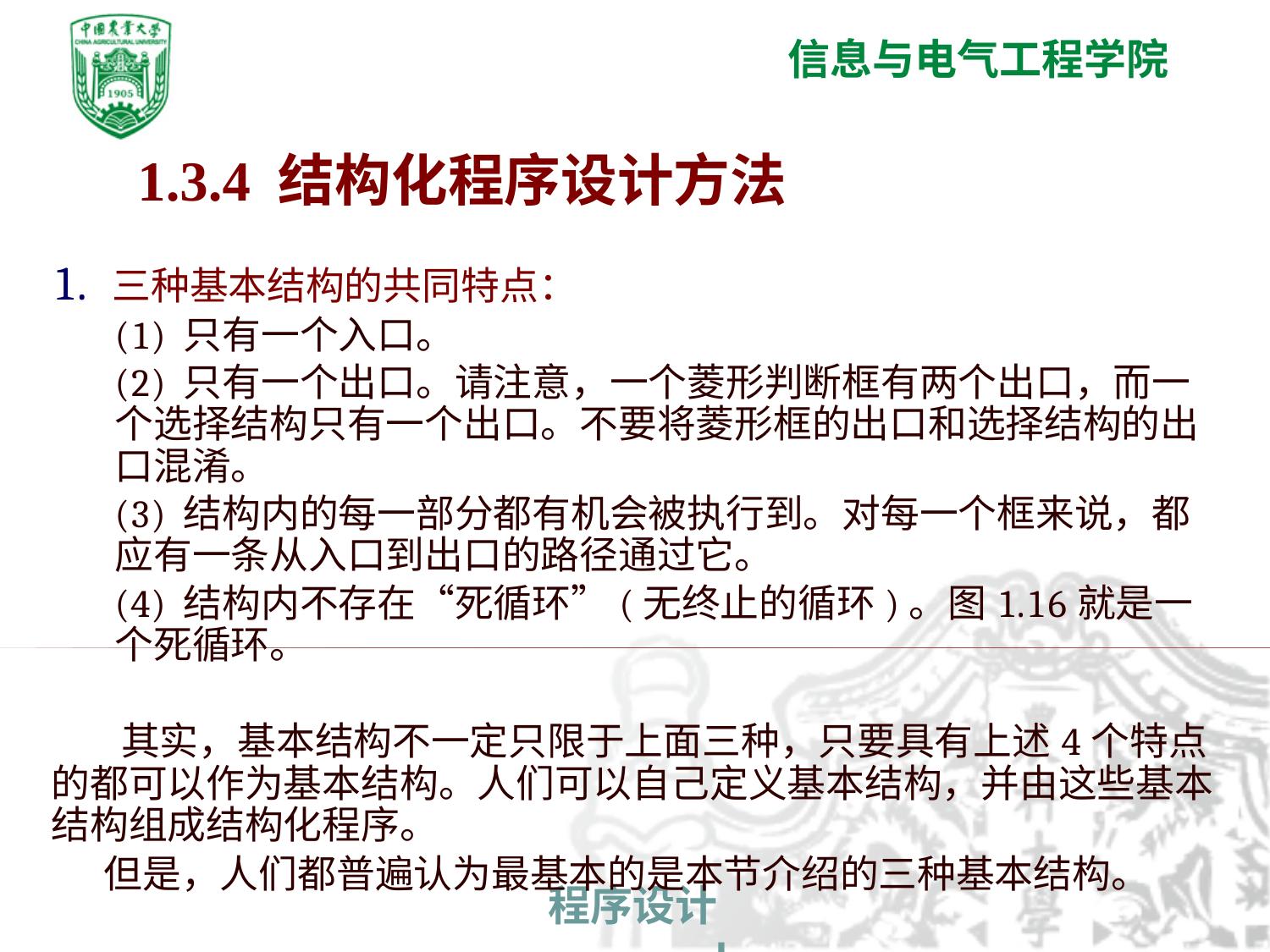

# 1.3.4 结构化程序设计方法
1. 三种基本结构的共同特点：
(1) 只有一个入口。
(2) 只有一个出口。请注意，一个菱形判断框有两个出口，而一个选择结构只有一个出口。不要将菱形框的出口和选择结构的出口混淆。
(3) 结构内的每一部分都有机会被执行到。对每一个框来说，都应有一条从入口到出口的路径通过它。
(4) 结构内不存在“死循环”(无终止的循环)。图1.16就是一个死循环。

       其实，基本结构不一定只限于上面三种，只要具有上述4个特点的都可以作为基本结构。人们可以自己定义基本结构，并由这些基本结构组成结构化程序。
     但是，人们都普遍认为最基本的是本节介绍的三种基本结构。